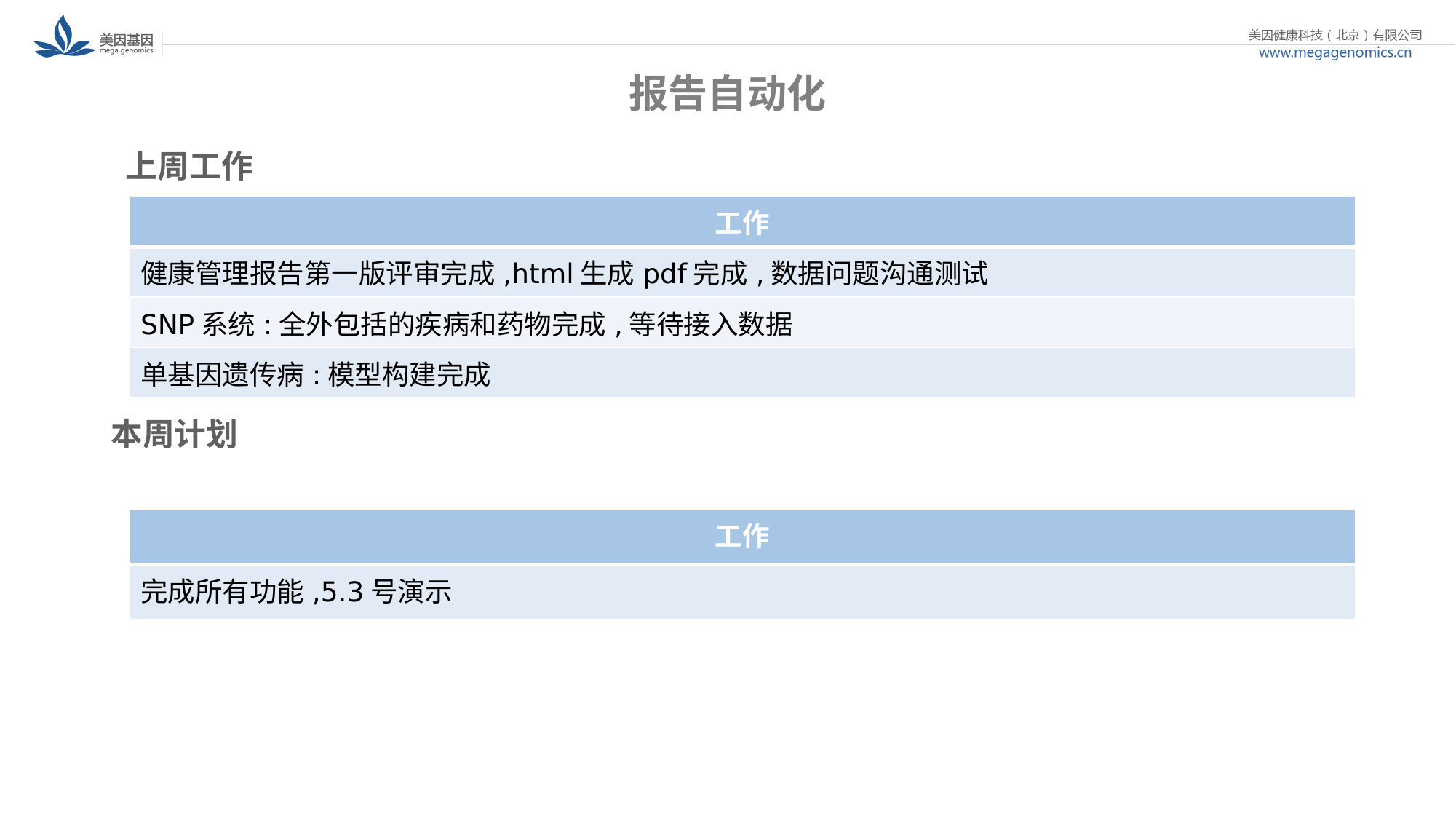

# 报告自动化
 上周工作

本周计划

| 工作 |
| --- |
| 健康管理报告第一版评审完成,html生成pdf完成,数据问题沟通测试 |
| SNP系统:全外包括的疾病和药物完成,等待接入数据 |
| 单基因遗传病:模型构建完成 |
| 工作 |
| --- |
| 完成所有功能,5.3号演示 |